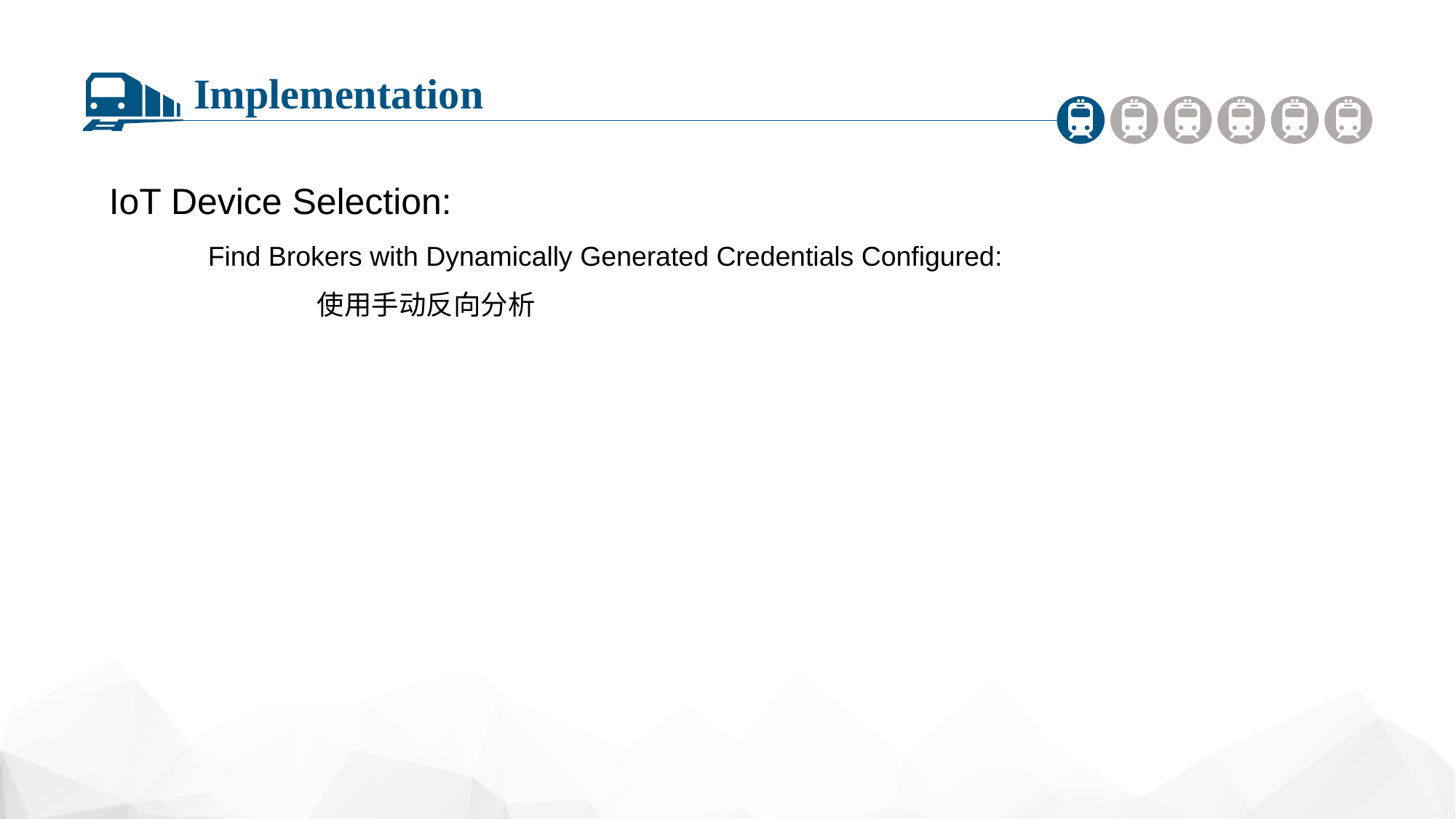

Implementation
 IoT Device Selection:
	Find Brokers with Dynamically Generated Credentials Configured:
		使用手动反向分析